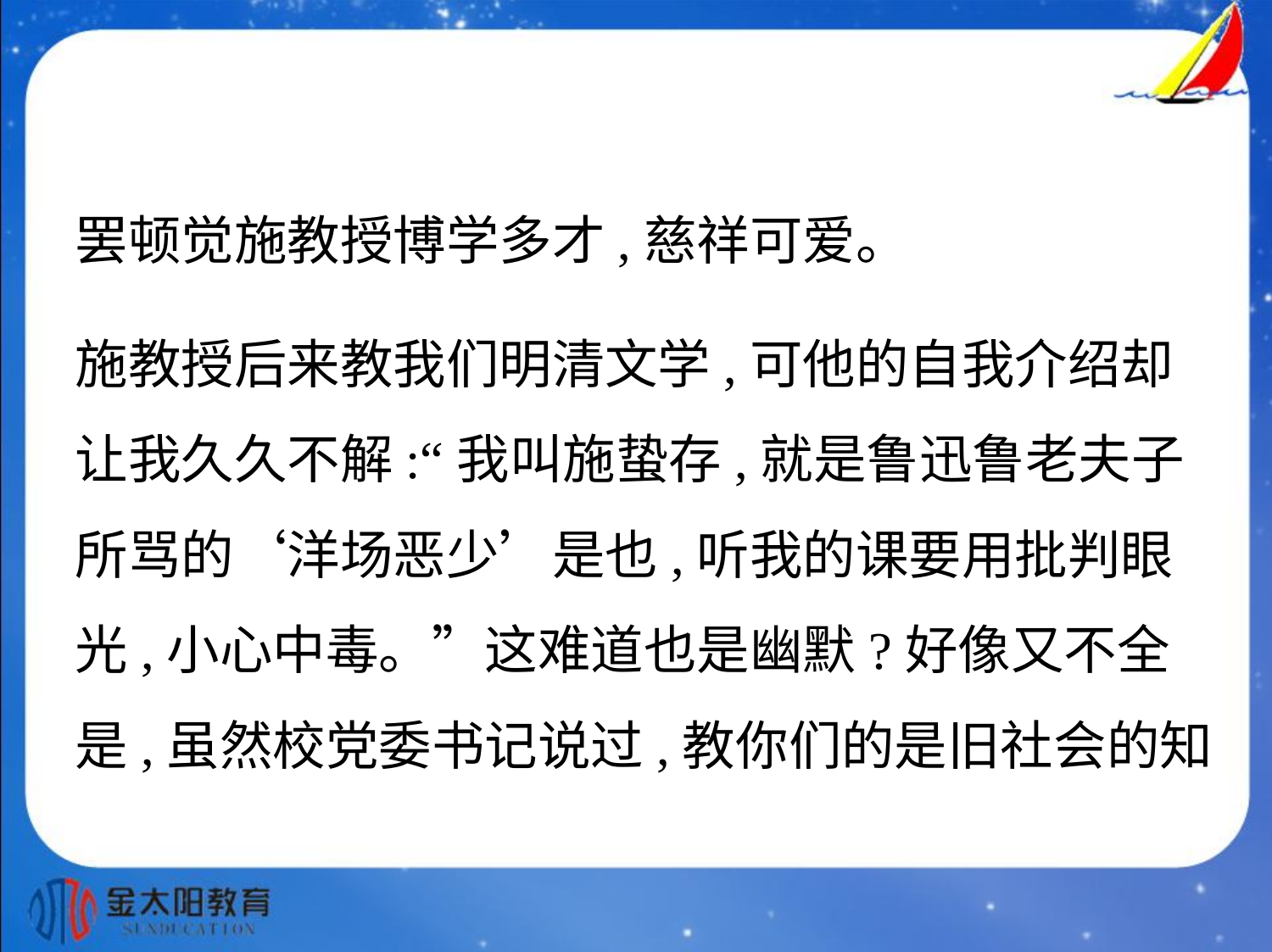

罢顿觉施教授博学多才,慈祥可爱。
施教授后来教我们明清文学,可他的自我介绍却
让我久久不解:“我叫施蛰存,就是鲁迅鲁老夫子
所骂的‘洋场恶少’是也,听我的课要用批判眼
光,小心中毒。”这难道也是幽默?好像又不全
是,虽然校党委书记说过,教你们的是旧社会的知